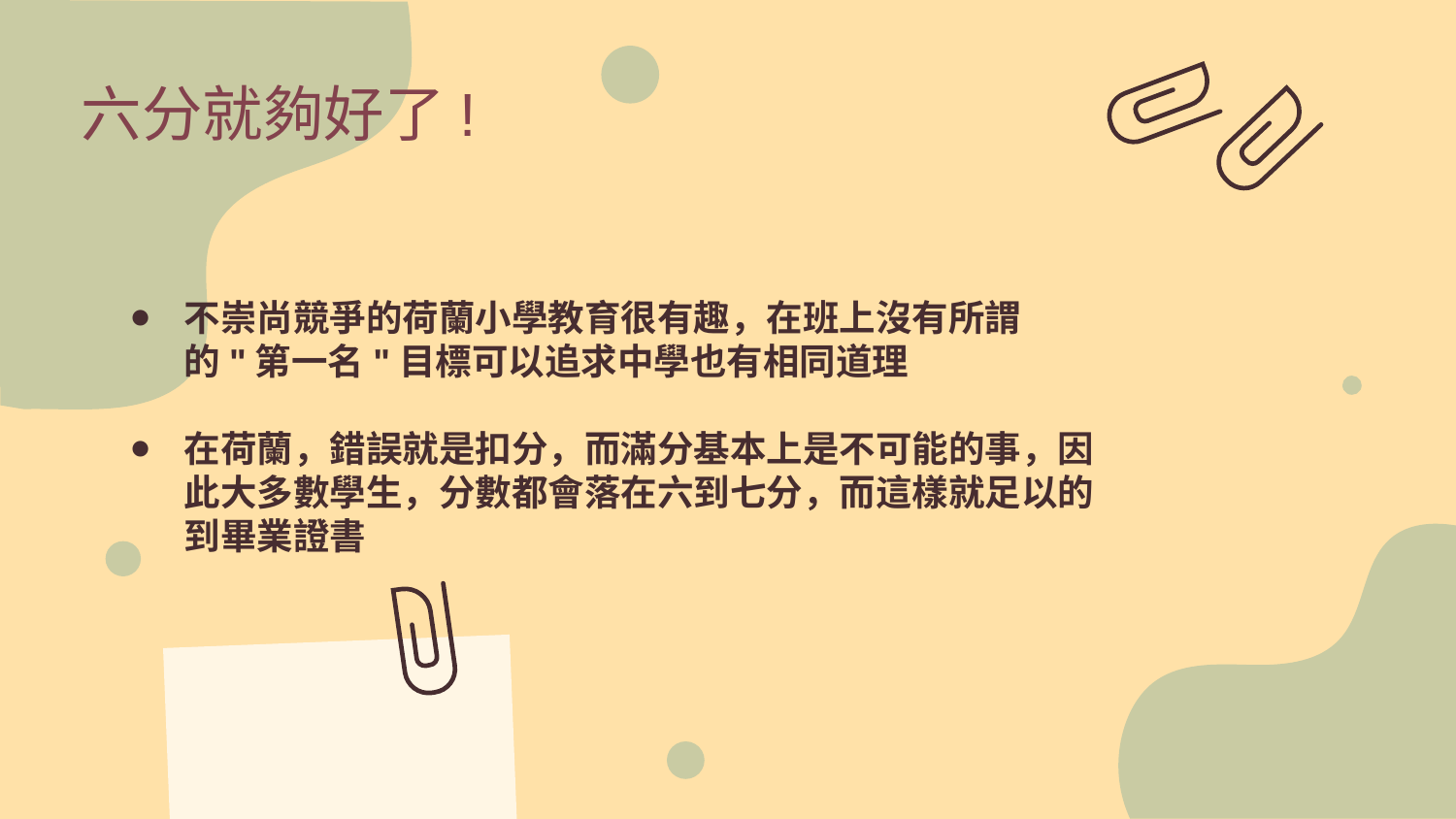

六分就夠好了!
# 不崇尚競爭的荷蘭小學教育很有趣，在班上沒有所謂的"第一名"目標可以追求中學也有相同道理

在荷蘭，錯誤就是扣分，而滿分基本上是不可能的事，因此大多數學生，分數都會落在六到七分，而這樣就足以的到畢業證書